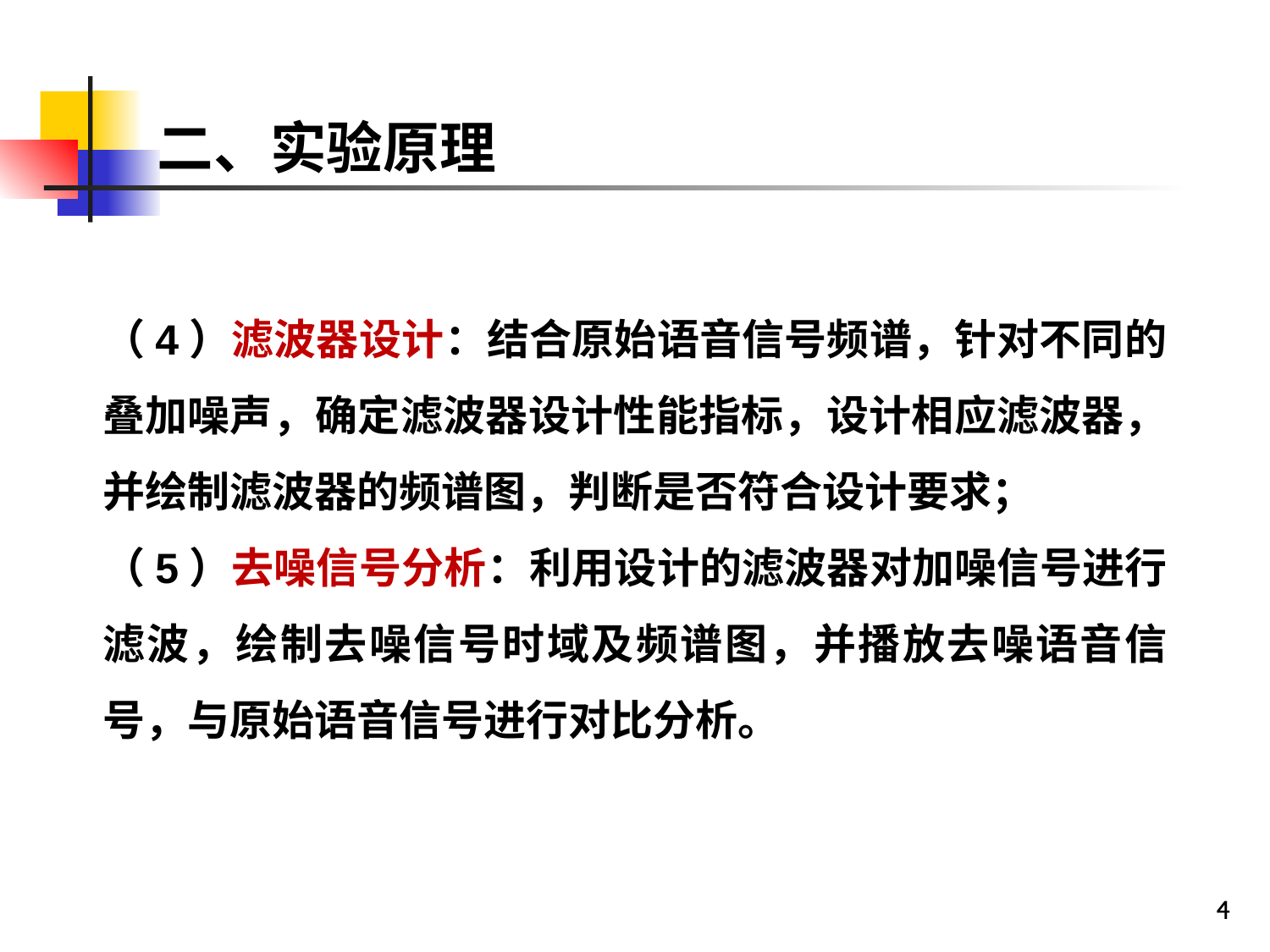

二、实验原理
（4）滤波器设计：结合原始语音信号频谱，针对不同的叠加噪声，确定滤波器设计性能指标，设计相应滤波器，并绘制滤波器的频谱图，判断是否符合设计要求；
（5）去噪信号分析：利用设计的滤波器对加噪信号进行滤波，绘制去噪信号时域及频谱图，并播放去噪语音信号，与原始语音信号进行对比分析。
4
4